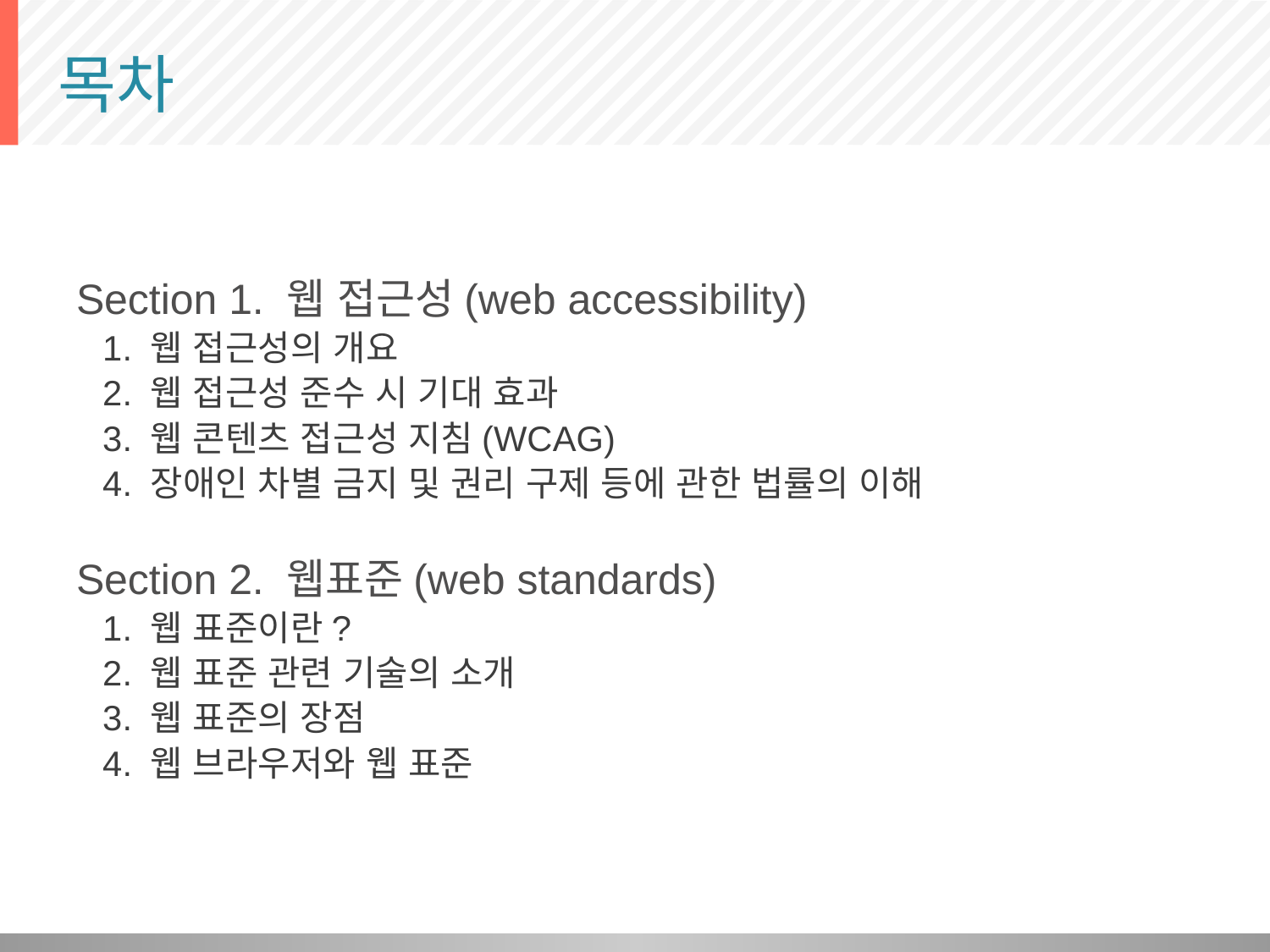

# 목차

Section 1. 웹 접근성(web accessibility)
1. 웹 접근성의 개요
2. 웹 접근성 준수 시 기대 효과
3. 웹 콘텐츠 접근성 지침(WCAG)
4. 장애인 차별 금지 및 권리 구제 등에 관한 법률의 이해

Section 2. 웹표준(web standards)
1. 웹 표준이란?
2. 웹 표준 관련 기술의 소개
3. 웹 표준의 장점
4. 웹 브라우저와 웹 표준